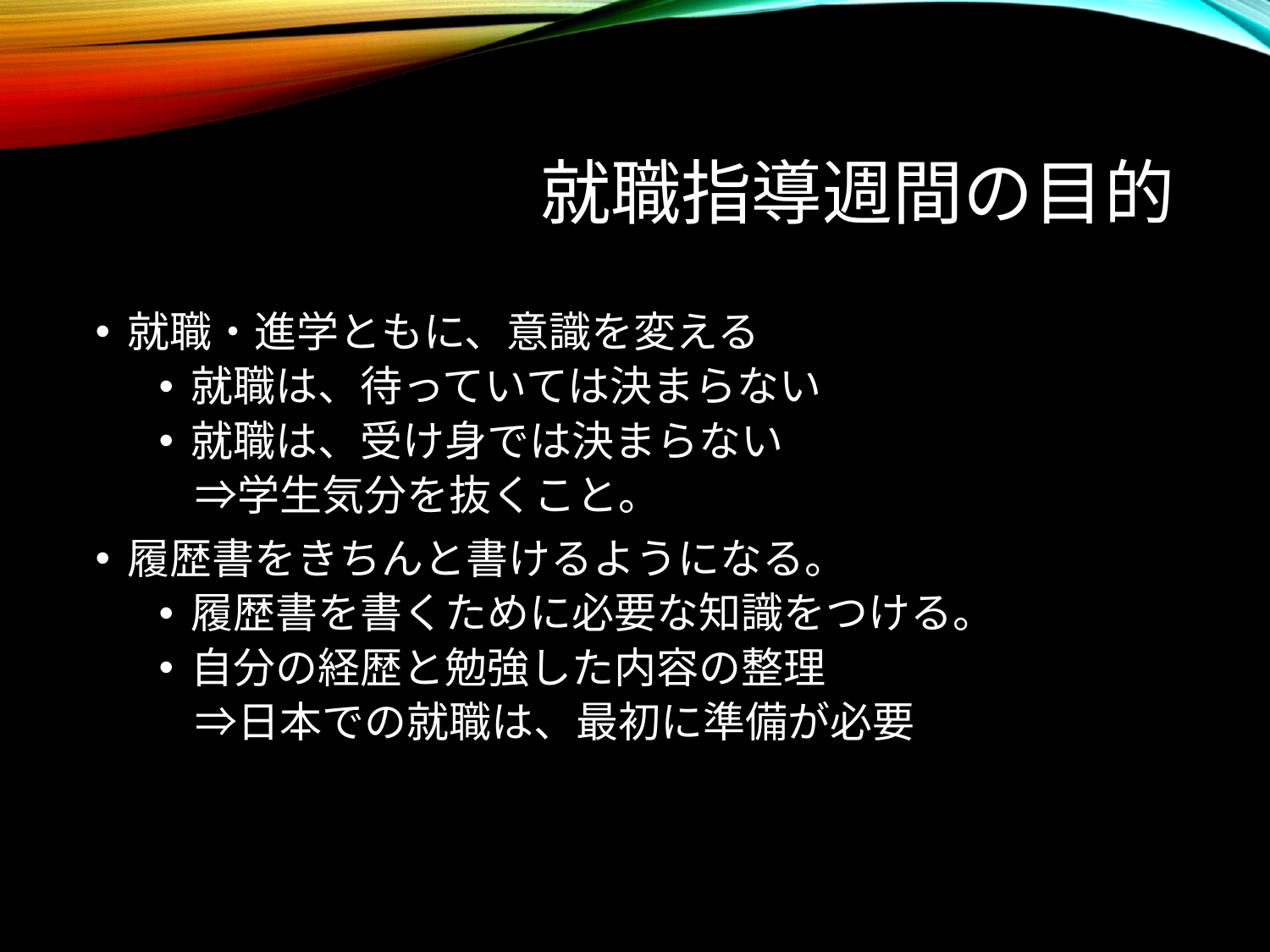

# 就職指導週間の目的
就職・進学ともに、意識を変える
就職は、待っていては決まらない
就職は、受け身では決まらない
　⇒学生気分を抜くこと。
履歴書をきちんと書けるようになる。
履歴書を書くために必要な知識をつける。
自分の経歴と勉強した内容の整理
　⇒日本での就職は、最初に準備が必要